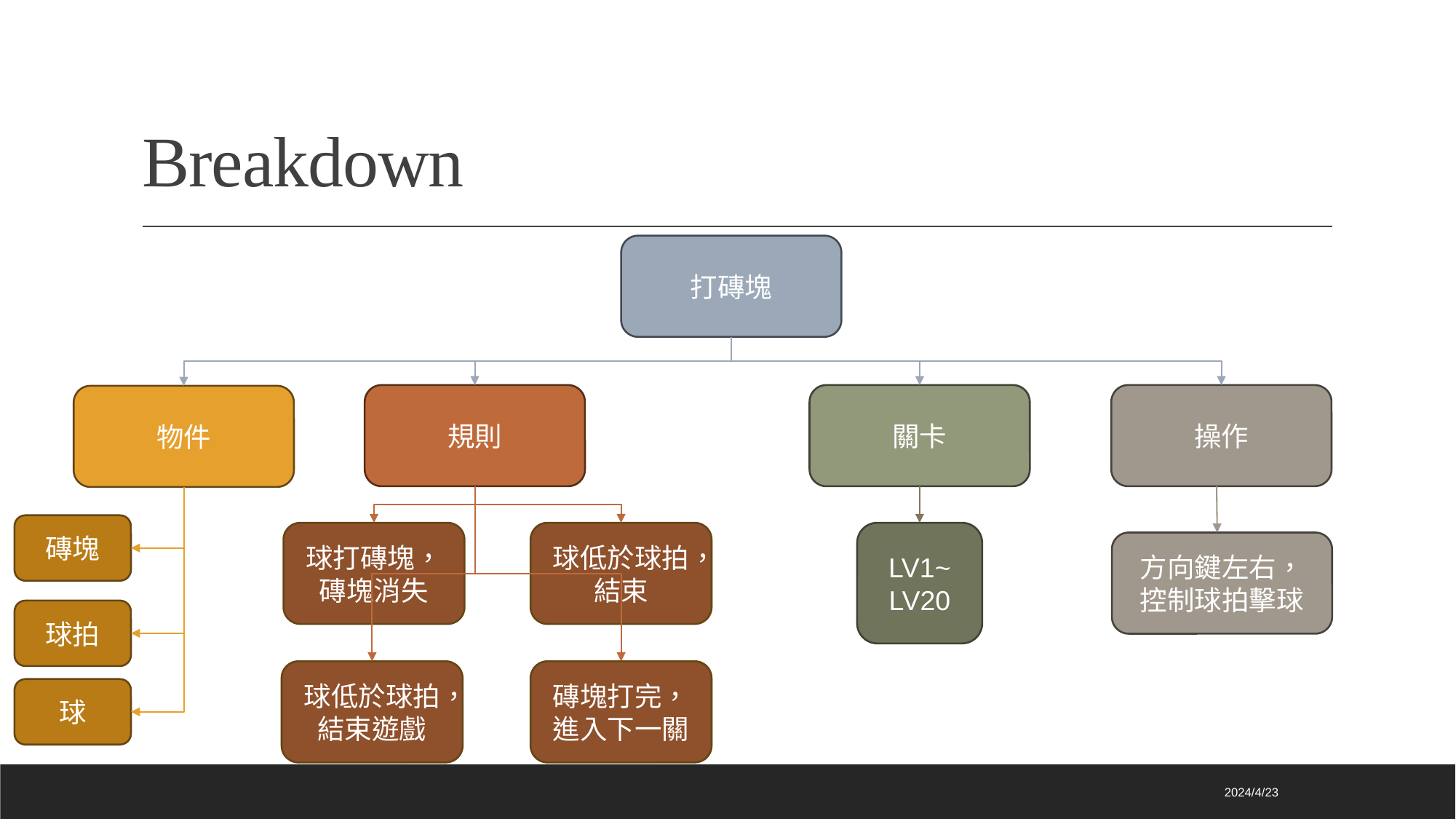

# Breakdown
打磚塊
關卡
操作
規則
物件
磚塊
球打磚塊，磚塊消失
球低於球拍，
結束
LV1~
LV20
方向鍵左右，
控制球拍擊球
球拍
球低於球拍，
結束遊戲
磚塊打完，
進入下一關
球
2024/4/23